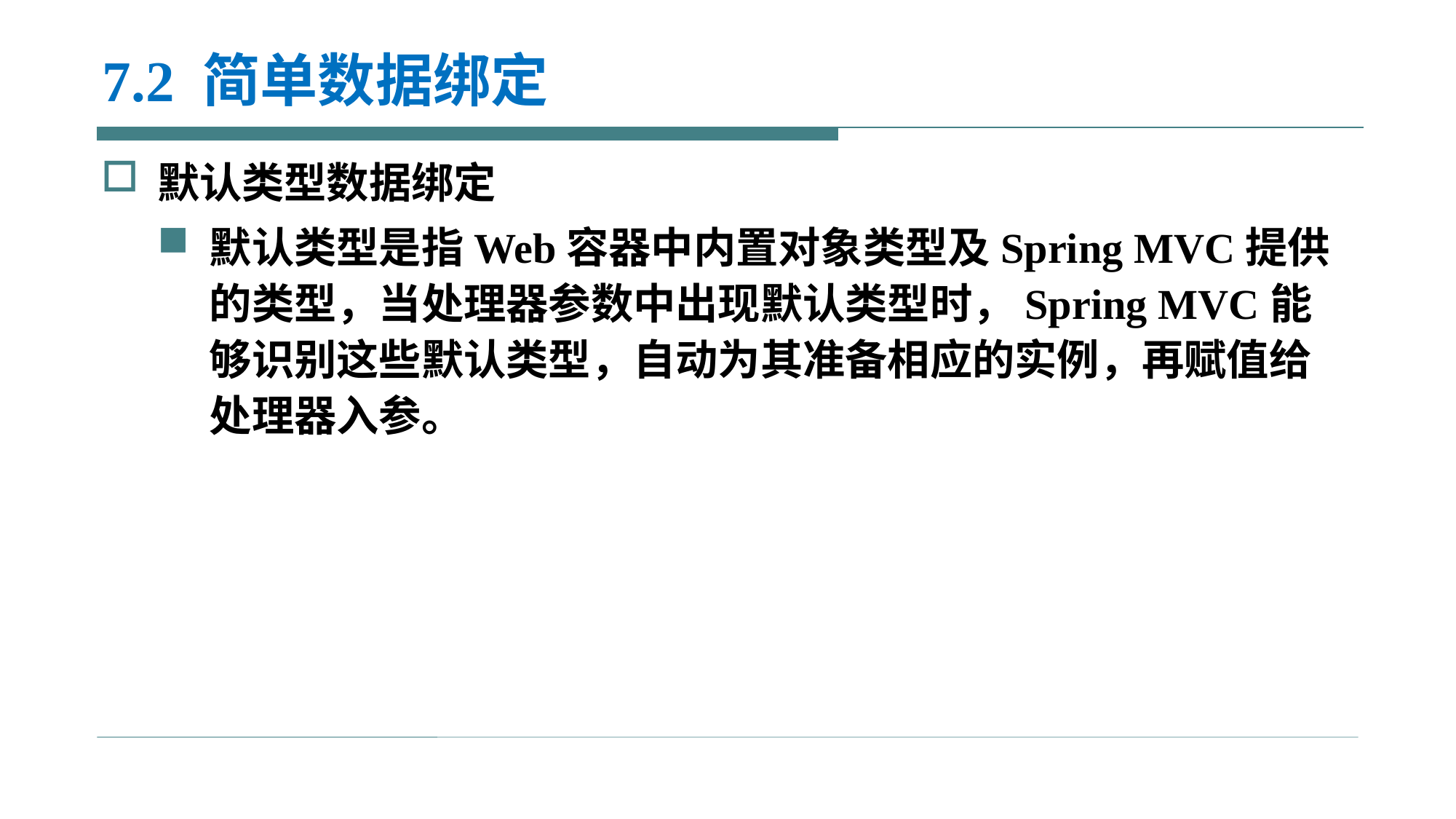

# 7.2 简单数据绑定
默认类型数据绑定
默认类型是指Web容器中内置对象类型及Spring MVC提供的类型，当处理器参数中出现默认类型时，Spring MVC能够识别这些默认类型，自动为其准备相应的实例，再赋值给处理器入参。
9